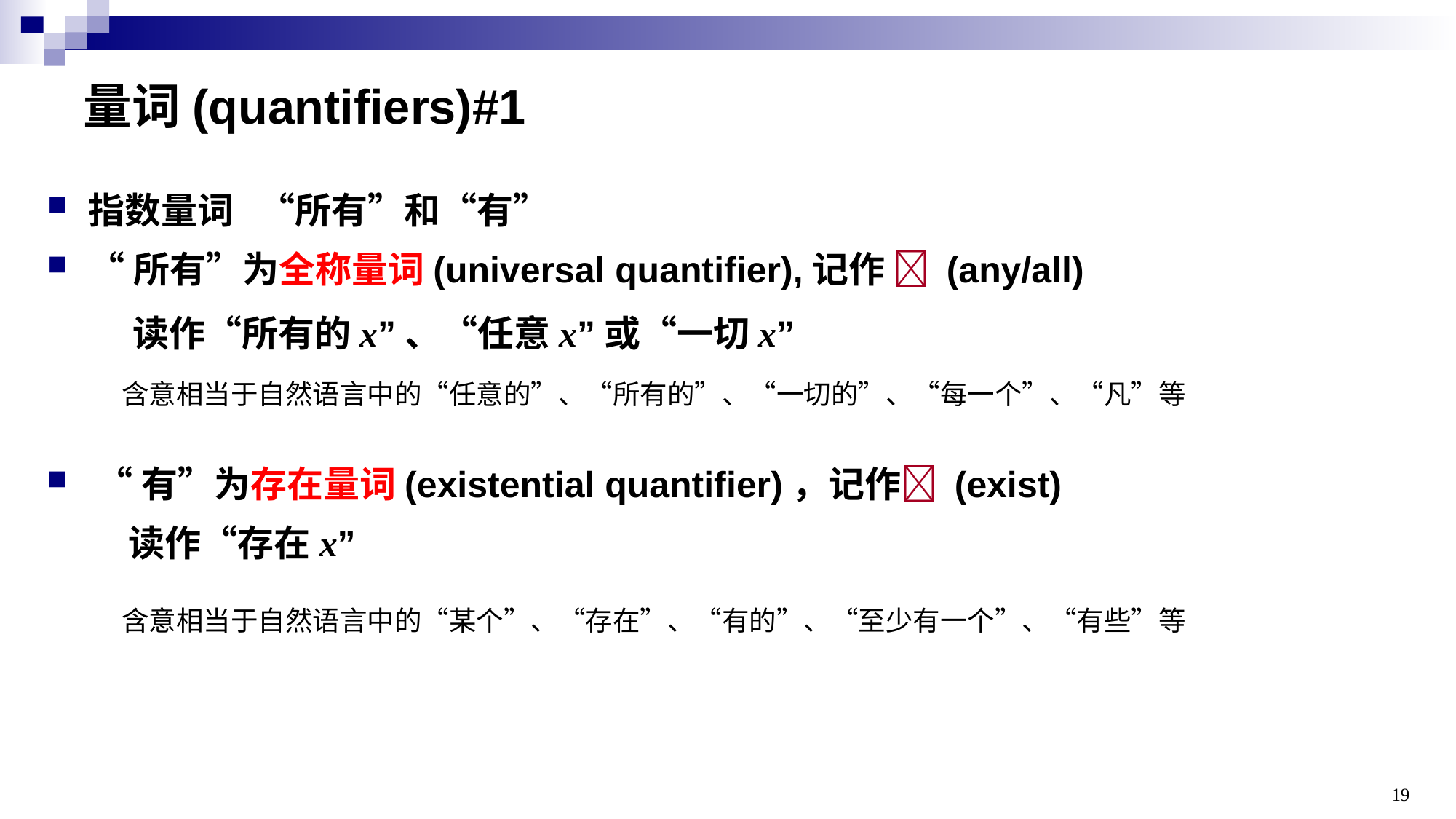

# 量词(quantifiers)#1
指数量词   “所有”和“有”
“所有”为全称量词(universal quantifier),记作 ∀ (any/all)

读作“所有的x”、“任意x”或“一切x”
含意相当于自然语言中的“任意的”、“所有的”、“一切的”、“每一个”、“凡”等
 “有”为存在量词(existential quantifier)，记作∃ (exist)
读作“存在x”
含意相当于自然语言中的“某个”、“存在”、“有的”、“至少有一个”、“有些”等
19